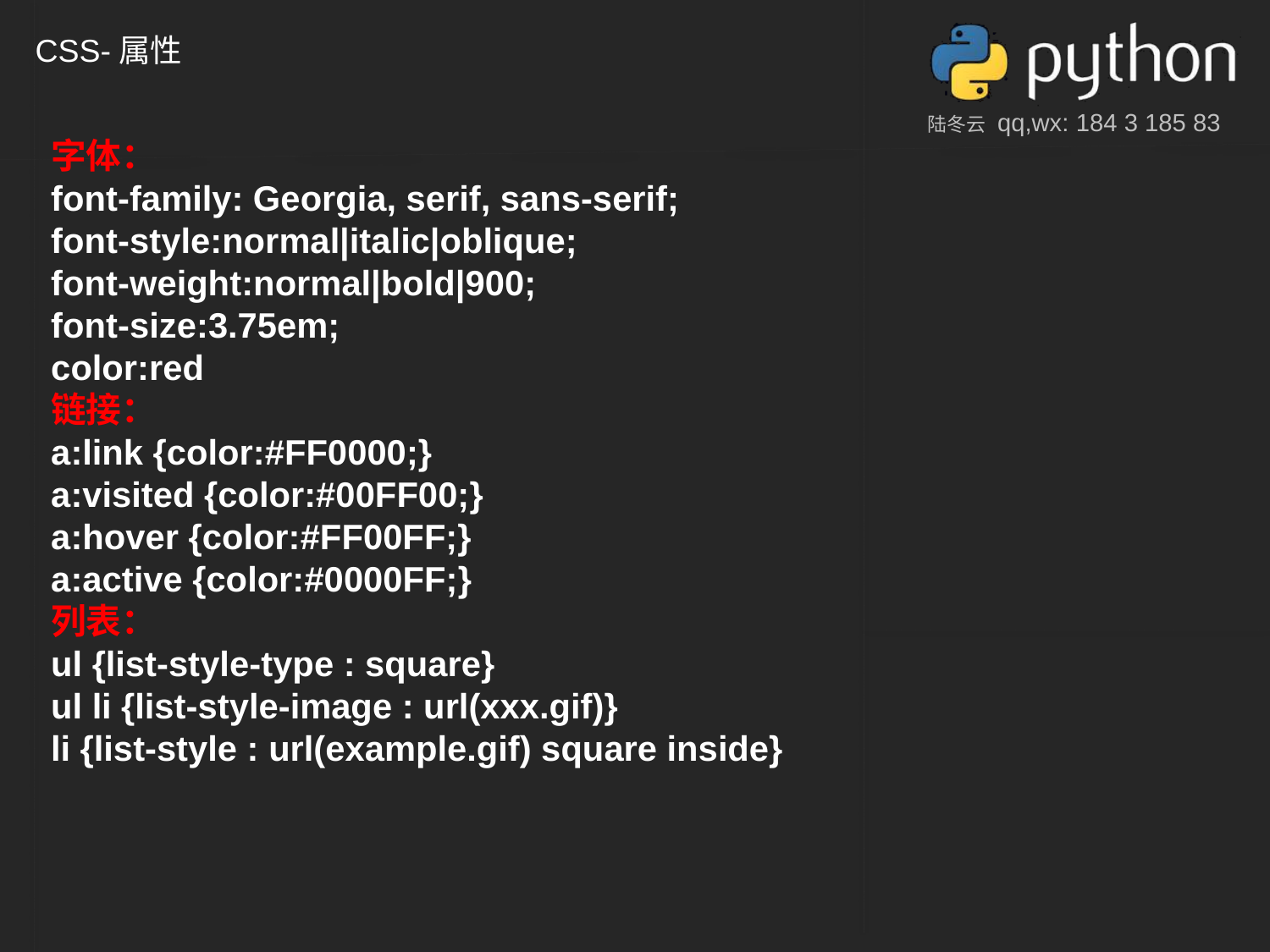

CSS-属性
字体：
font-family: Georgia, serif, sans-serif;
font-style:normal|italic|oblique;
font-weight:normal|bold|900;
font-size:3.75em;
color:red
链接：
a:link {color:#FF0000;}
a:visited {color:#00FF00;}
a:hover {color:#FF00FF;}
a:active {color:#0000FF;}
列表：
ul {list-style-type : square}
ul li {list-style-image : url(xxx.gif)}
li {list-style : url(example.gif) square inside}